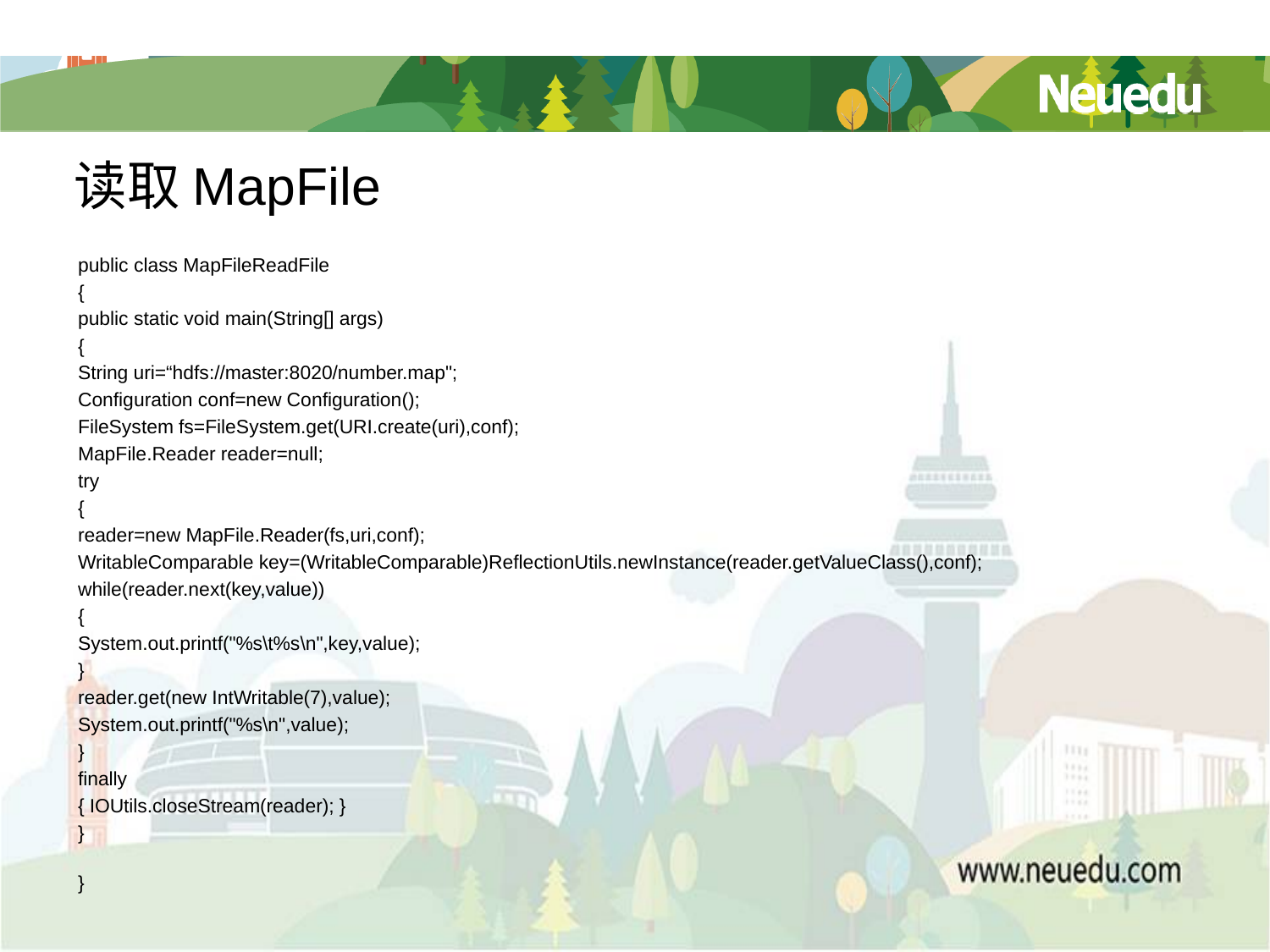

# 读取MapFile
public class MapFileReadFile
{
public static void main(String[] args)
{
String uri=“hdfs://master:8020/number.map";
Configuration conf=new Configuration();
FileSystem fs=FileSystem.get(URI.create(uri),conf);
MapFile.Reader reader=null;
try
{
reader=new MapFile.Reader(fs,uri,conf);
WritableComparable key=(WritableComparable)ReflectionUtils.newInstance(reader.getValueClass(),conf);
while(reader.next(key,value))
{
System.out.printf("%s\t%s\n",key,value);
}
reader.get(new IntWritable(7),value);
System.out.printf("%s\n",value);
}
finally
{ IOUtils.closeStream(reader); }
}
}